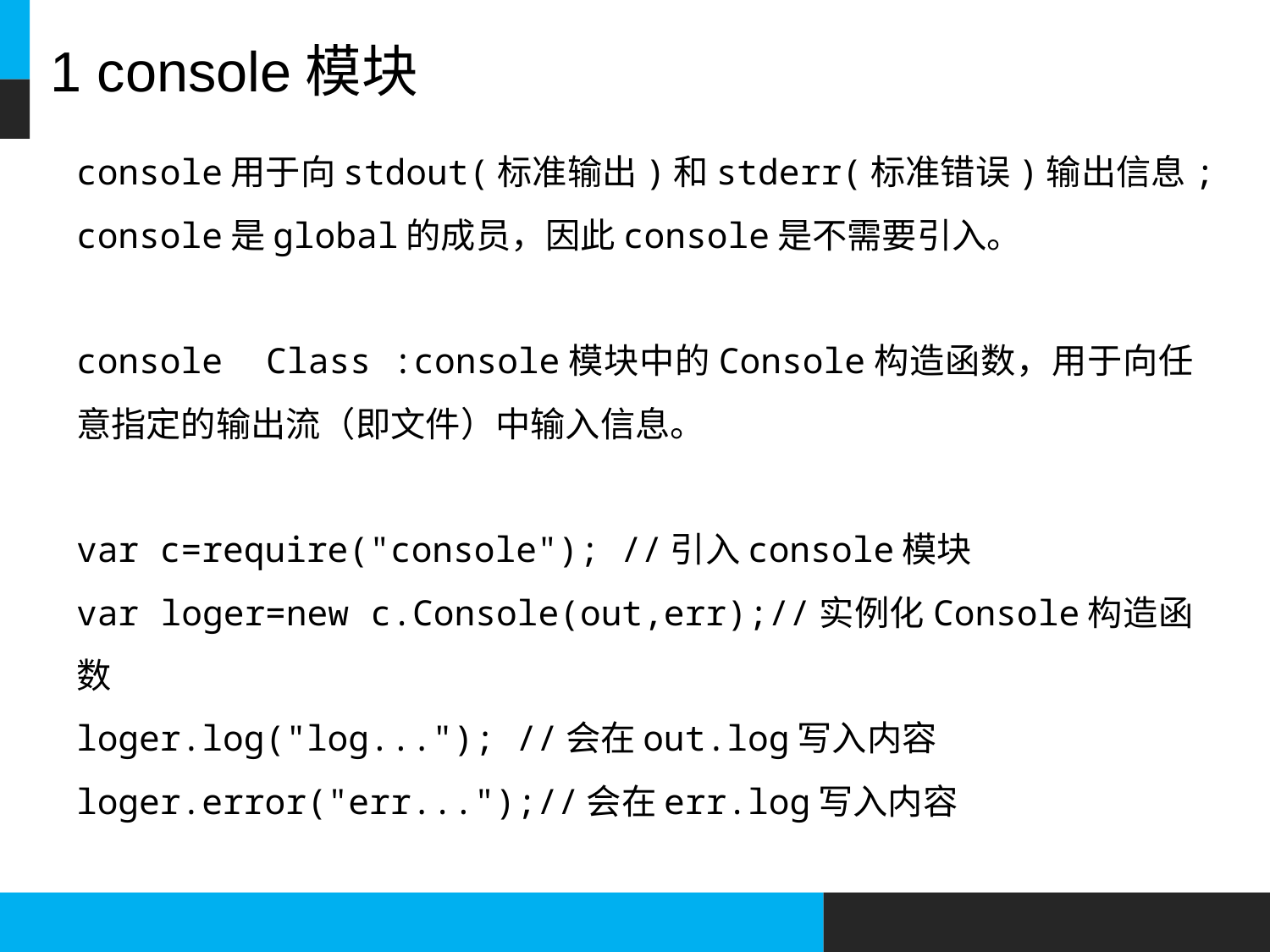

# 1 console模块
console用于向stdout(标准输出)和stderr(标准错误)输出信息;
console是global的成员，因此console是不需要引入。

console  Class :console模块中的Console构造函数，用于向任意指定的输出流（即文件）中输入信息。

var c=require("console"); //引入console模块
var loger=new c.Console(out,err);//实例化Console构造函数
loger.log("log..."); //会在out.log写入内容
loger.error("err...");//会在err.log写入内容